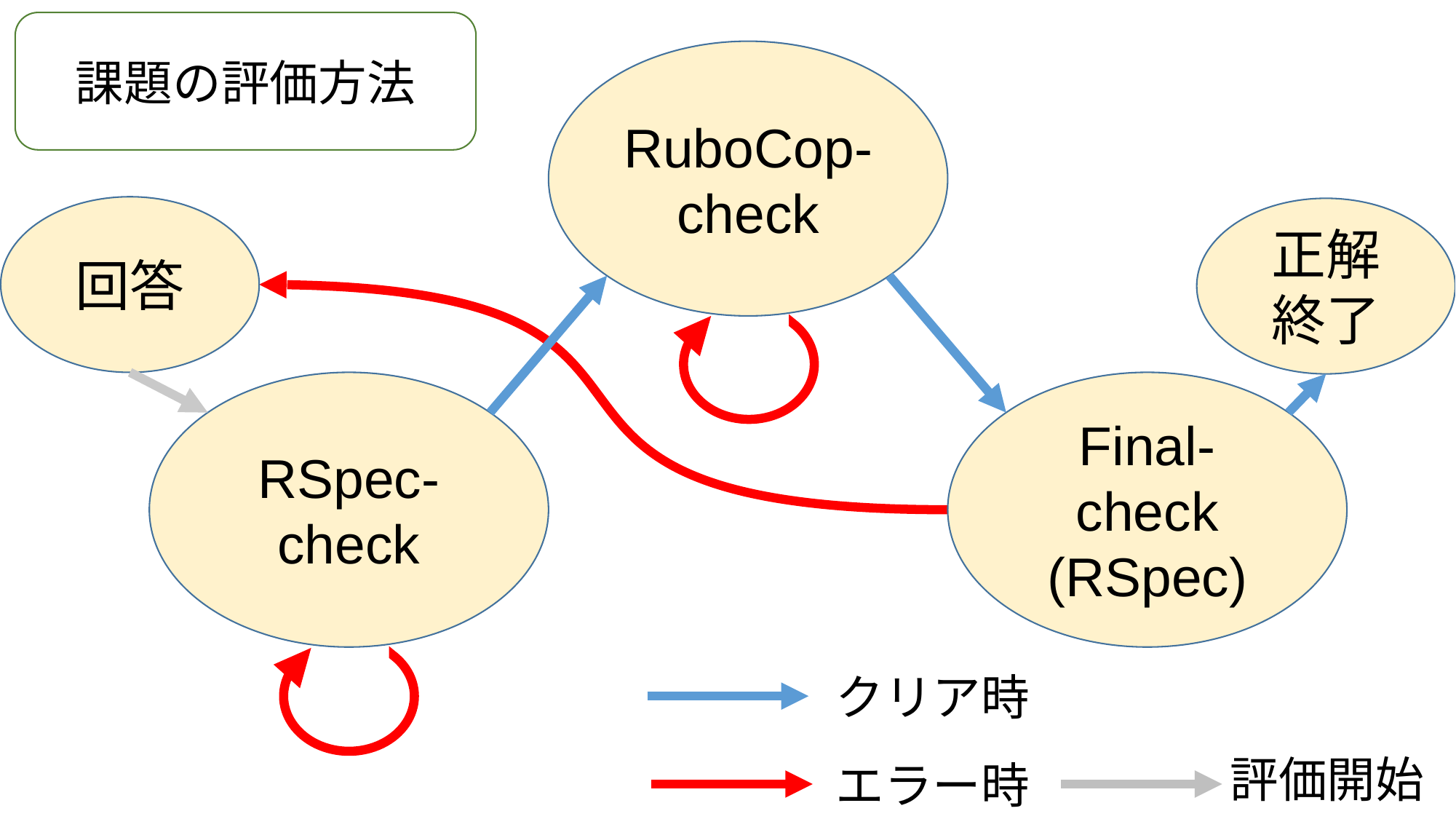

課題の評価方法
RuboCop-check
回答
正解終了

RSpec-check
Final-check
(RSpec)

クリア時
評価開始
エラー時